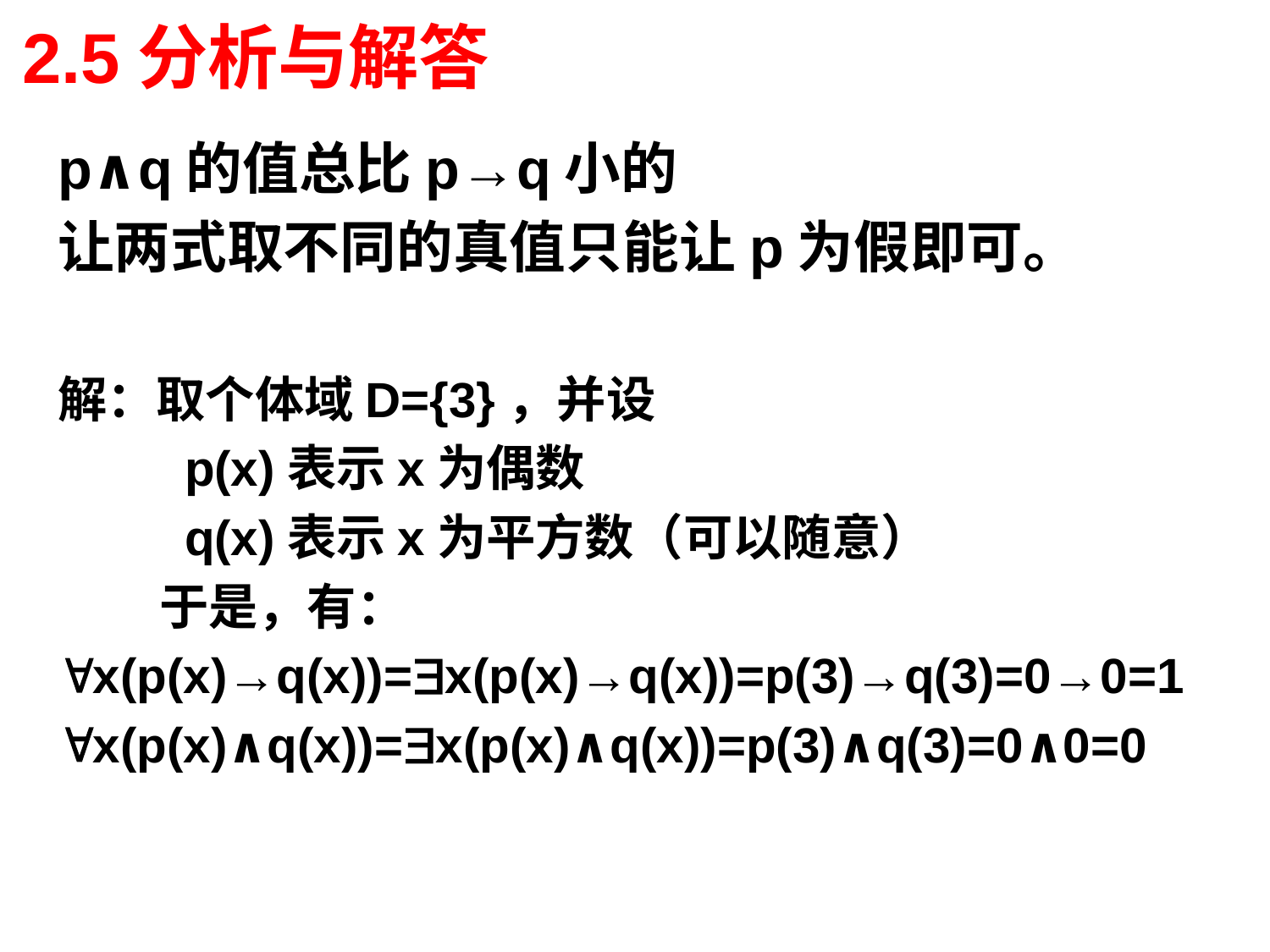

2.5分析与解答
p∧q的值总比p→q小的
让两式取不同的真值只能让p为假即可。

解：取个体域D={3}，并设
	p(x)表示x为偶数
	q(x)表示x为平方数（可以随意）
        于是，有：
∀x(p(x)→q(x))=∃x(p(x)→q(x))=p(3)→q(3)=0→0=1
∀x(p(x)∧q(x))=∃x(p(x)∧q(x))=p(3)∧q(3)=0∧0=0